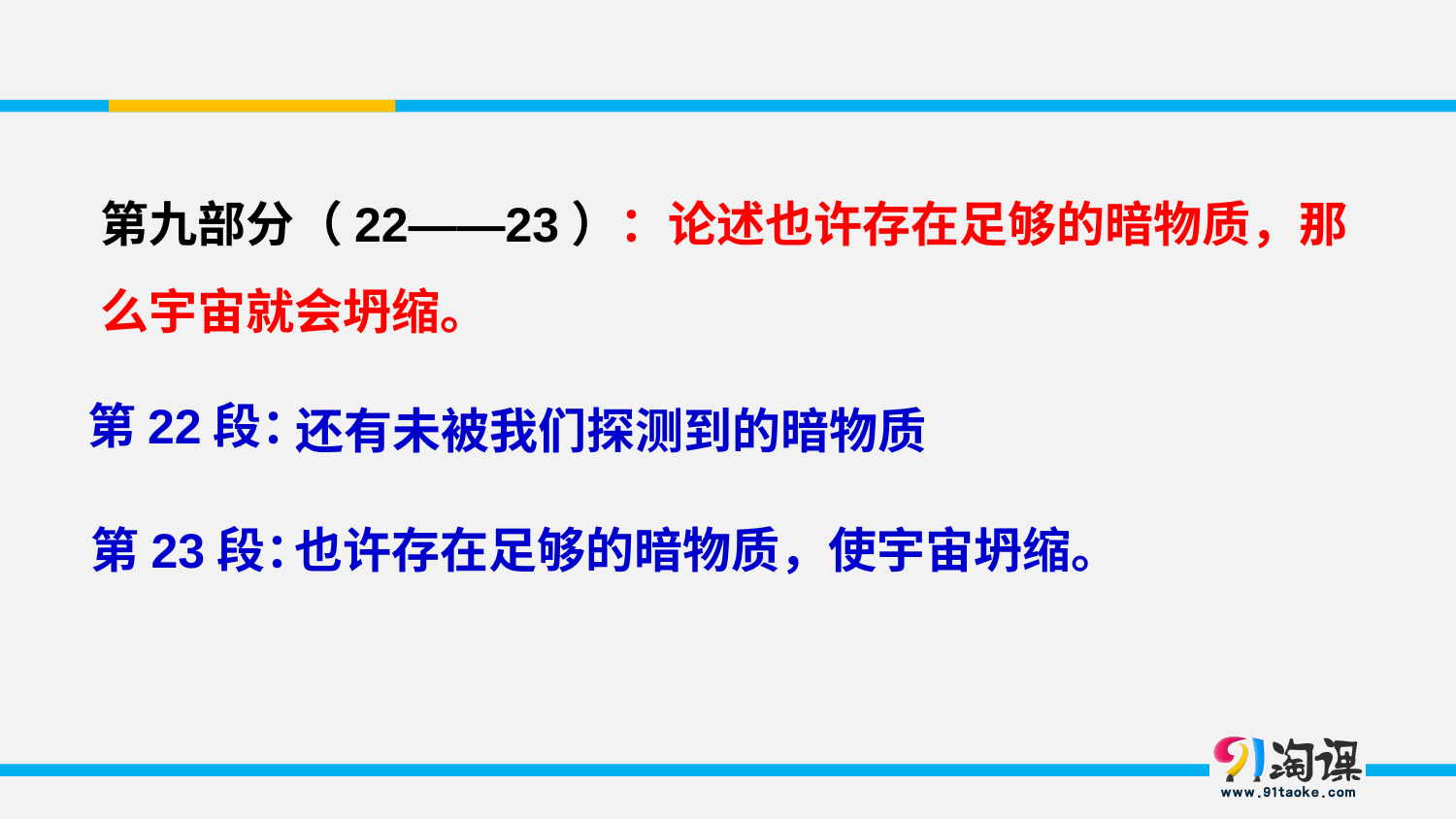

第九部分（22——23）：论述也许存在足够的暗物质，那么宇宙就会坍缩。
第22段：
还有未被我们探测到的暗物质
第23段：
也许存在足够的暗物质，使宇宙坍缩。